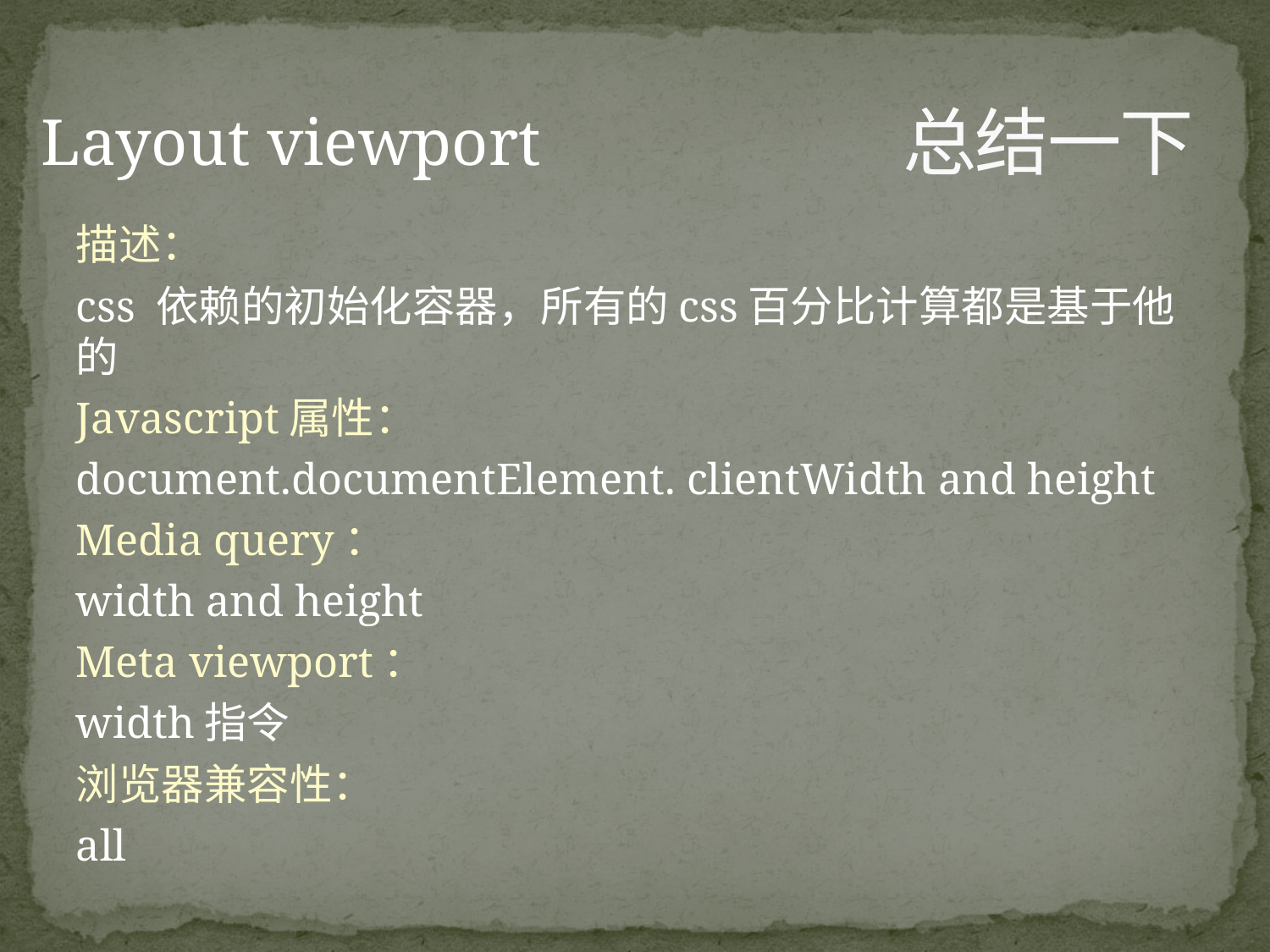

# 总结一下
Layout viewport
描述：
css 依赖的初始化容器，所有的css百分比计算都是基于他的
Javascript属性：
document.documentElement. clientWidth and height
Media query：
width and height
Meta viewport：
width指令
浏览器兼容性：
all